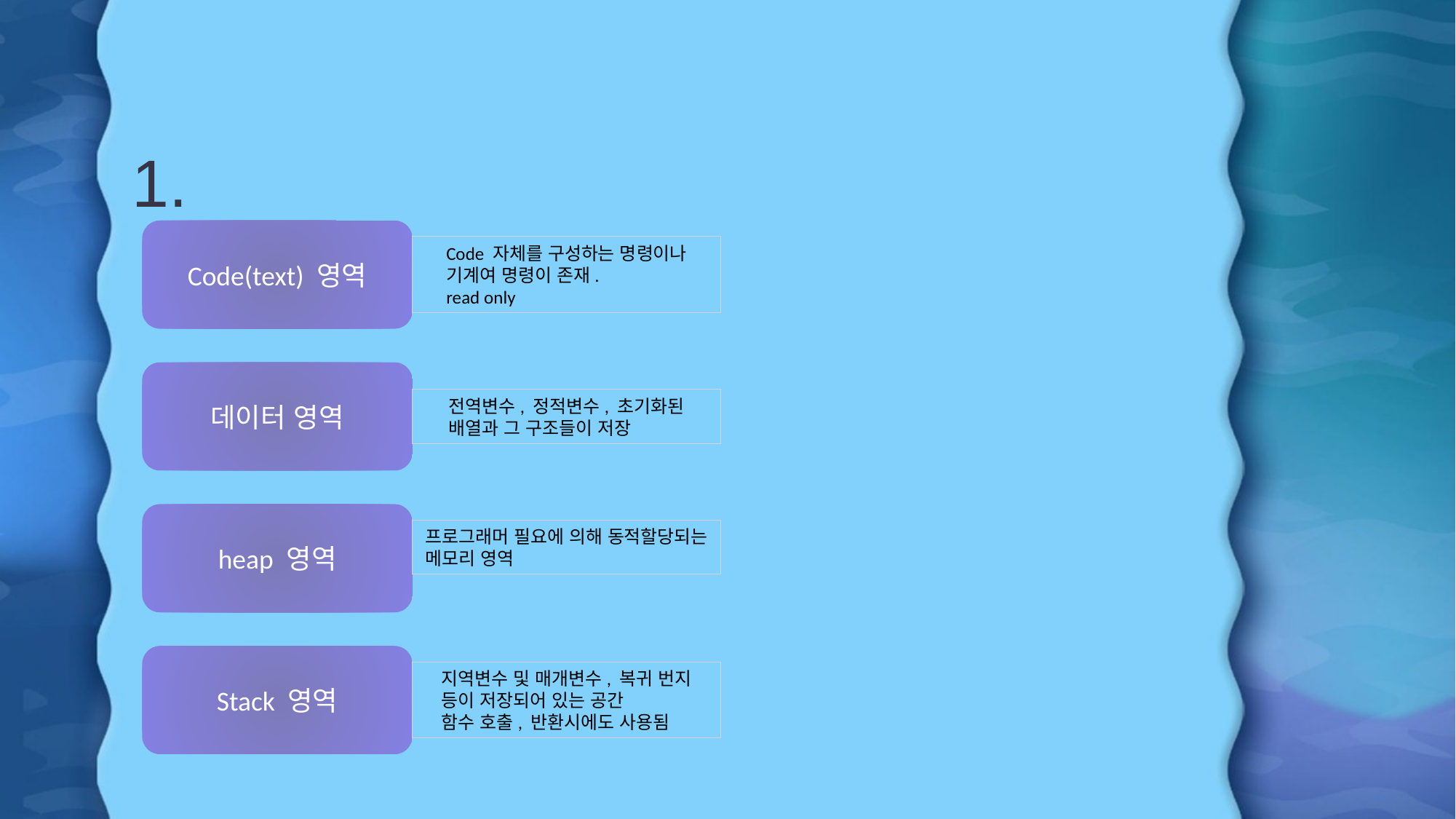

# 1.
Code(text) 영역
Code 자체를 구성하는 명령이나 기계여 명령이 존재.
read only
데이터 영역
전역변수, 정적변수, 초기화된 배열과 그 구조들이 저장
heap 영역
프로그래머 필요에 의해 동적할당되는 메모리 영역
Stack 영역
지역변수 및 매개변수, 복귀 번지 등이 저장되어 있는 공간
함수 호출, 반환시에도 사용됨